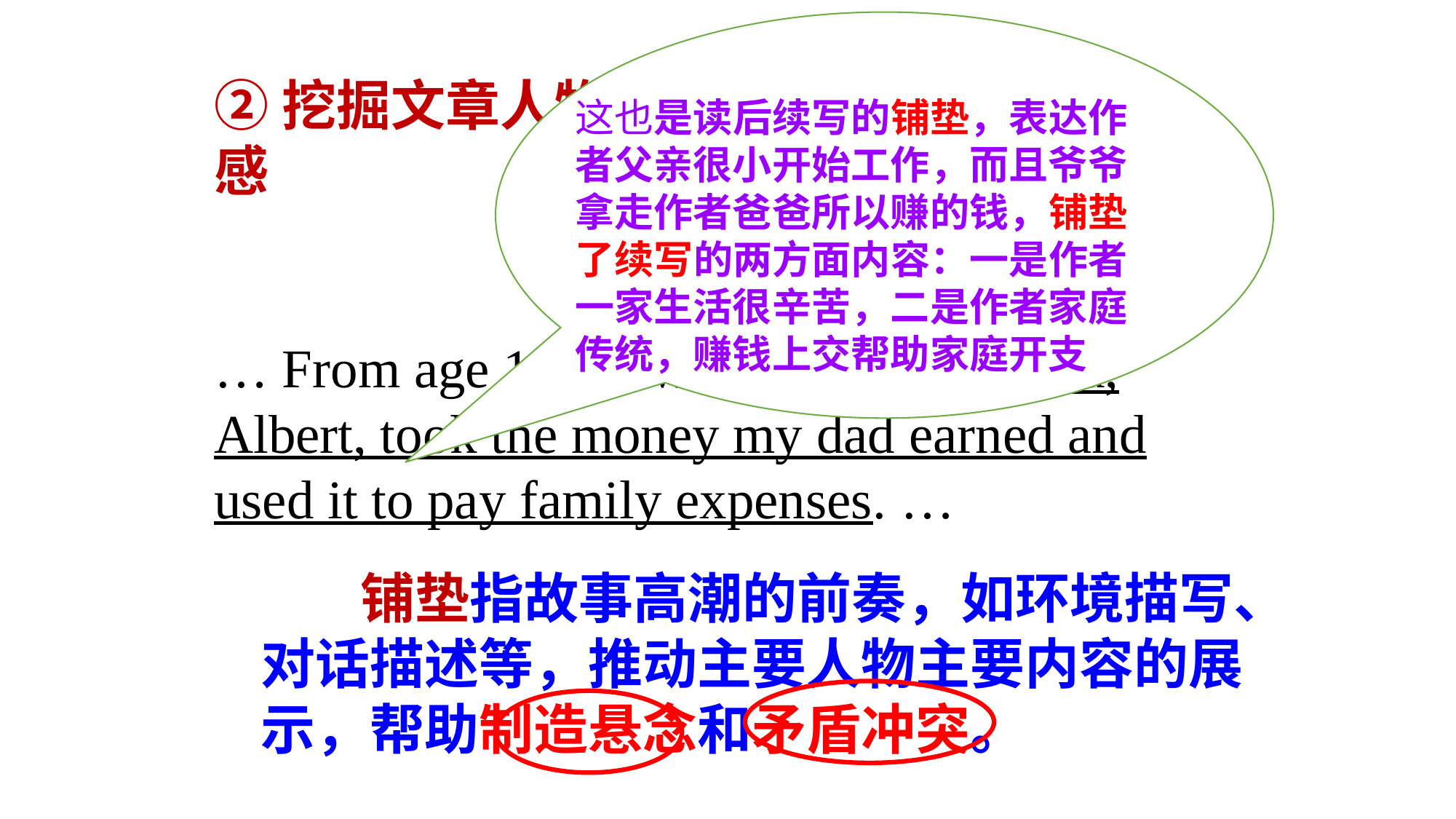

②挖掘文章人物的情感
这也是读后续写的铺垫，表达作者父亲很小开始工作，而且爷爷拿走作者爸爸所以赚的钱，铺垫了续写的两方面内容：一是作者一家生活很辛苦，二是作者家庭传统，赚钱上交帮助家庭开支

… From age 14. he worked. And his dad, Albert, took the money my dad earned and used it to pay family expenses. …
       铺垫指故事高潮的前奏，如环境描写、对话描述等，推动主要人物主要内容的展示，帮助制造悬念和矛盾冲突。